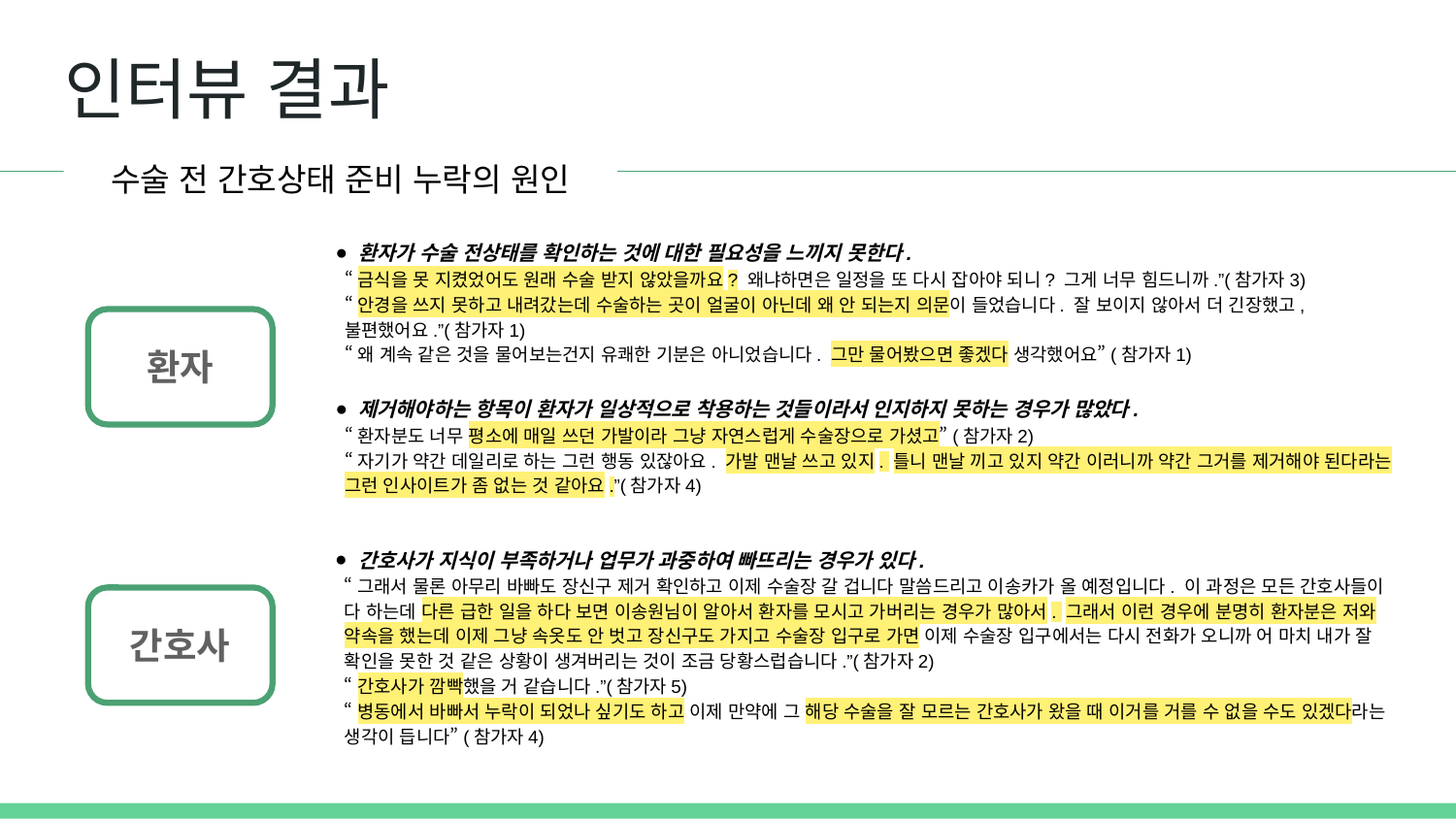

# 인터뷰 결과
수술 전 간호상태 준비 누락의 원인
환자가 수술 전상태를 확인하는 것에 대한 필요성을 느끼지 못한다.
“금식을 못 지켰었어도 원래 수술 받지 않았을까요? 왜냐하면은 일정을 또 다시 잡아야 되니? 그게 너무 힘드니까.”(참가자3)
“안경을 쓰지 못하고 내려갔는데 수술하는 곳이 얼굴이 아닌데 왜 안 되는지 의문이 들었습니다. 잘 보이지 않아서 더 긴장했고, 불편했어요.”(참가자1)
“왜 계속 같은 것을 물어보는건지 유쾌한 기분은 아니었습니다. 그만 물어봤으면 좋겠다 생각했어요”(참가자1)

제거해야하는 항목이 환자가 일상적으로 착용하는 것들이라서 인지하지 못하는 경우가 많았다.
“환자분도 너무 평소에 매일 쓰던 가발이라 그냥 자연스럽게 수술장으로 가셨고”(참가자2)
“자기가 약간 데일리로 하는 그런 행동 있잖아요. 가발 맨날 쓰고 있지. 틀니 맨날 끼고 있지 약간 이러니까 약간 그거를 제거해야 된다라는 그런 인사이트가 좀 없는 것 같아요.”(참가자4)
환자
간호사가 지식이 부족하거나 업무가 과중하여 빠뜨리는 경우가 있다.
“그래서 물론 아무리 바빠도 장신구 제거 확인하고 이제 수술장 갈 겁니다 말씀드리고 이송카가 올 예정입니다. 이 과정은 모든 간호사들이 다 하는데 다른 급한 일을 하다 보면 이송원님이 알아서 환자를 모시고 가버리는 경우가 많아서. 그래서 이런 경우에 분명히 환자분은 저와 약속을 했는데 이제 그냥 속옷도 안 벗고 장신구도 가지고 수술장 입구로 가면 이제 수술장 입구에서는 다시 전화가 오니까 어 마치 내가 잘 확인을 못한 것 같은 상황이 생겨버리는 것이 조금 당황스럽습니다.”(참가자2)
“간호사가 깜빡했을 거 같습니다.”(참가자5)
“병동에서 바빠서 누락이 되었나 싶기도 하고 이제 만약에 그 해당 수술을 잘 모르는 간호사가 왔을 때 이거를 거를 수 없을 수도 있겠다라는 생각이 듭니다”(참가자4)
간호사